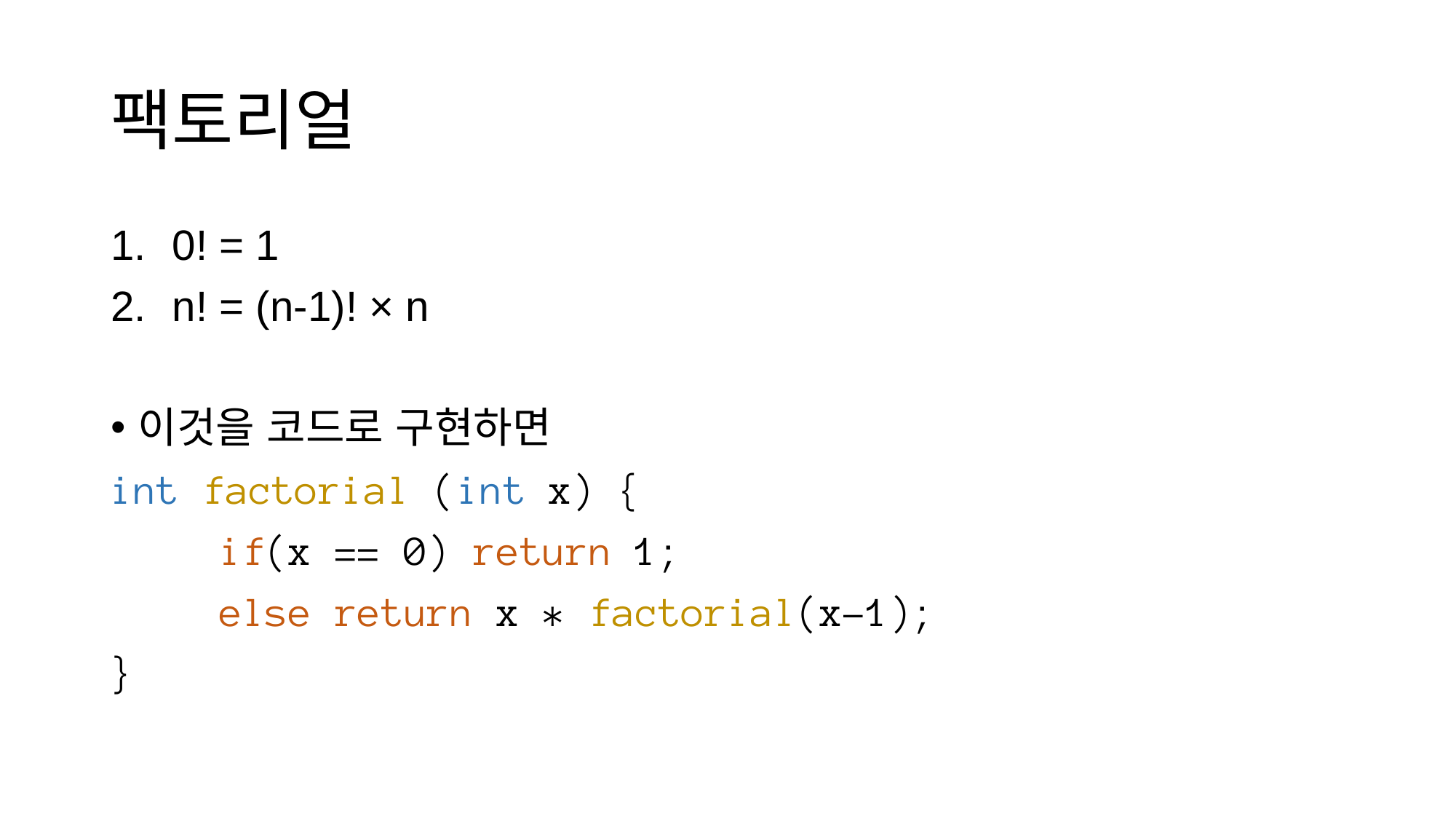

# 팩토리얼
0! = 1
n! = (n-1)! × n

이것을 코드로 구현하면
int factorial (int x) {
	if(x == 0) return 1;
	else return x * factorial(x-1);
}